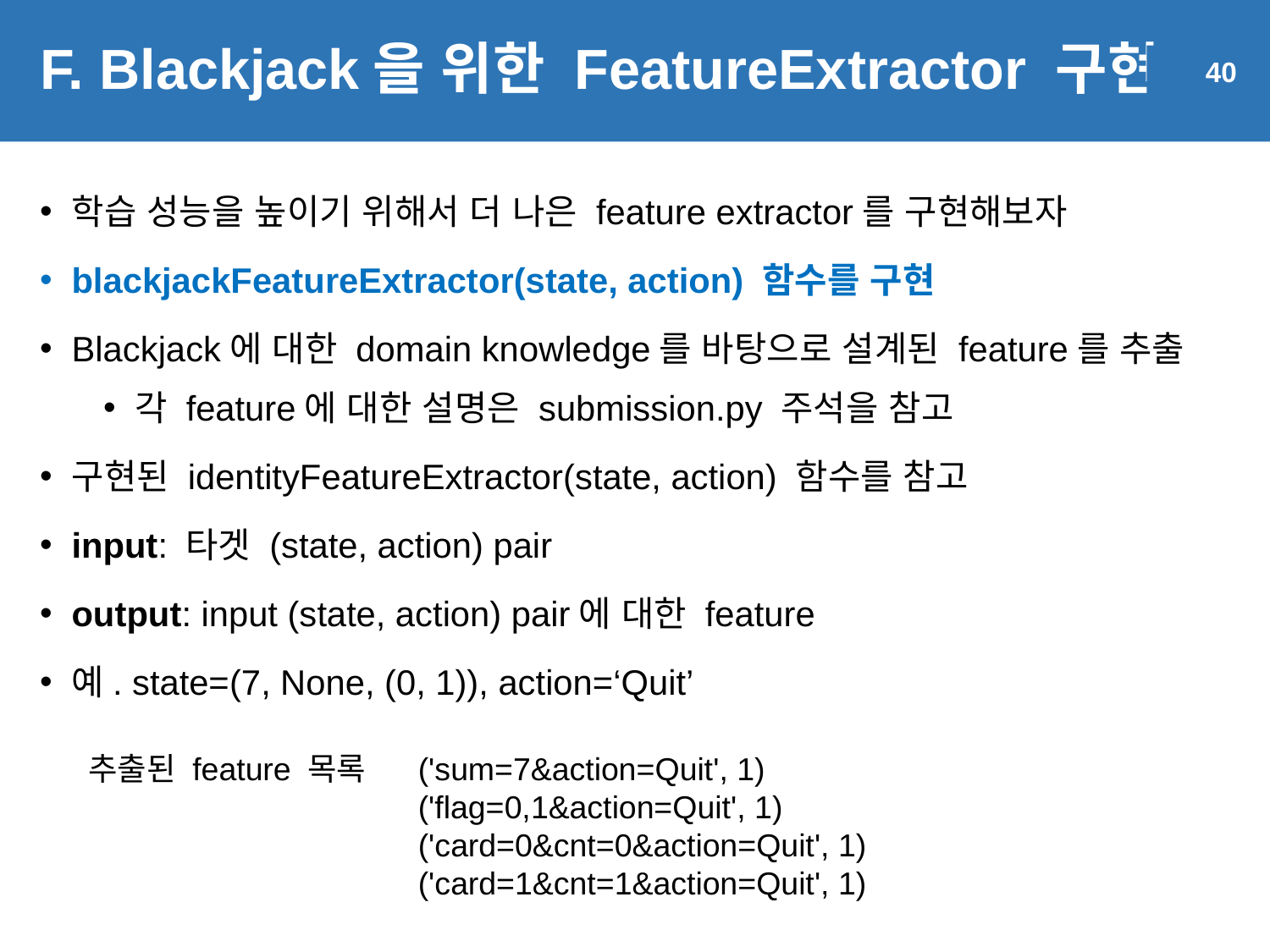

# F. Blackjack을 위한 FeatureExtractor 구현
40
학습 성능을 높이기 위해서 더 나은 feature extractor를 구현해보자
blackjackFeatureExtractor(state, action) 함수를 구현
Blackjack에 대한 domain knowledge를 바탕으로 설계된 feature를 추출
각 feature에 대한 설명은 submission.py 주석을 참고
구현된 identityFeatureExtractor(state, action) 함수를 참고
input: 타겟 (state, action) pair
output: input (state, action) pair에 대한 feature
예. state=(7, None, (0, 1)), action=‘Quit’

추출된 feature 목록
('sum=7&action=Quit', 1) ('flag=0,1&action=Quit', 1) ('card=0&cnt=0&action=Quit', 1) ('card=1&cnt=1&action=Quit', 1)